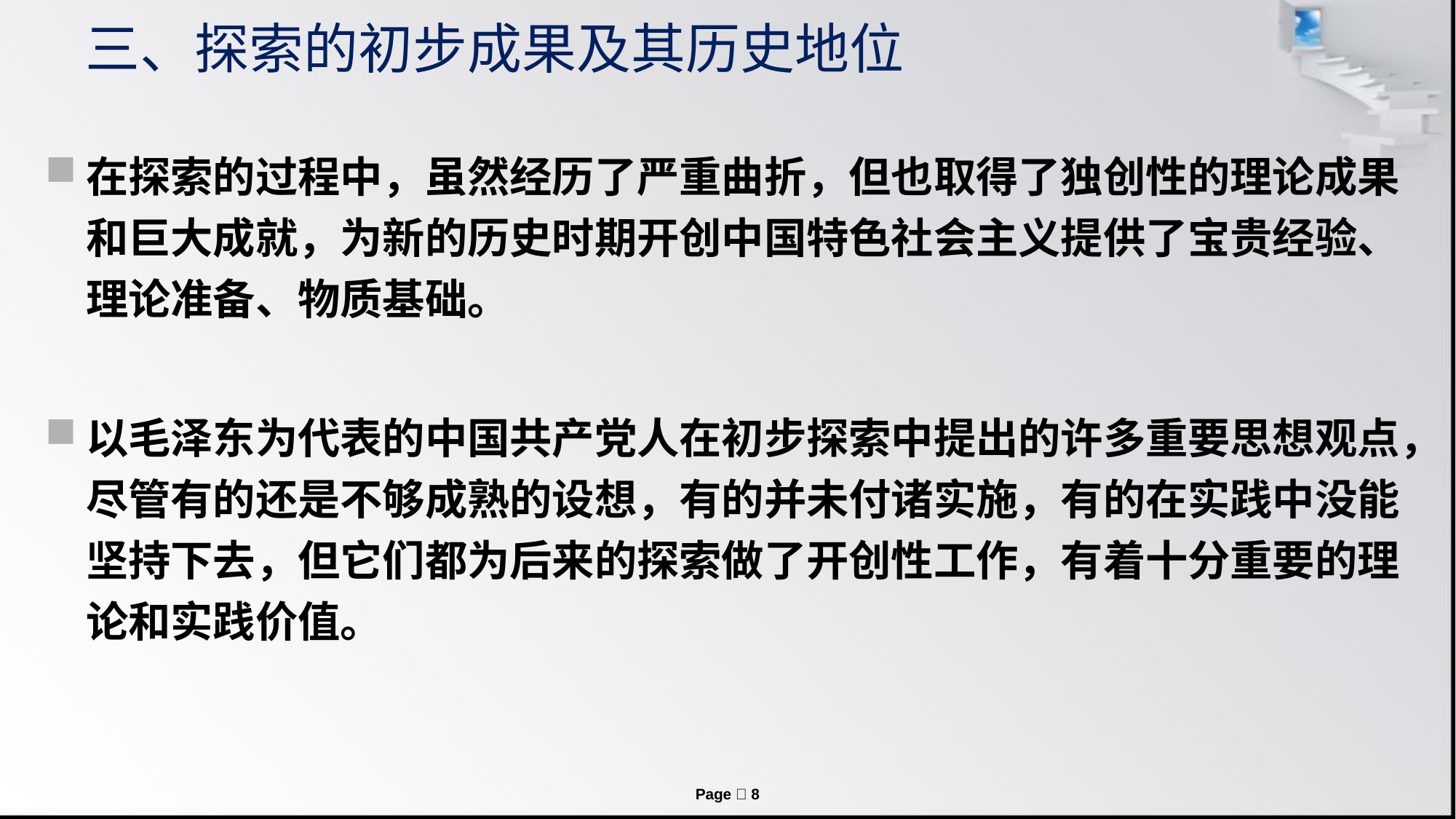

# 三、探索的初步成果及其历史地位
在探索的过程中，虽然经历了严重曲折，但也取得了独创性的理论成果和巨大成就，为新的历史时期开创中国特色社会主义提供了宝贵经验、理论准备、物质基础。

以毛泽东为代表的中国共产党人在初步探索中提出的许多重要思想观点，尽管有的还是不够成熟的设想，有的并未付诸实施，有的在实践中没能坚持下去，但它们都为后来的探索做了开创性工作，有着十分重要的理论和实践价值。